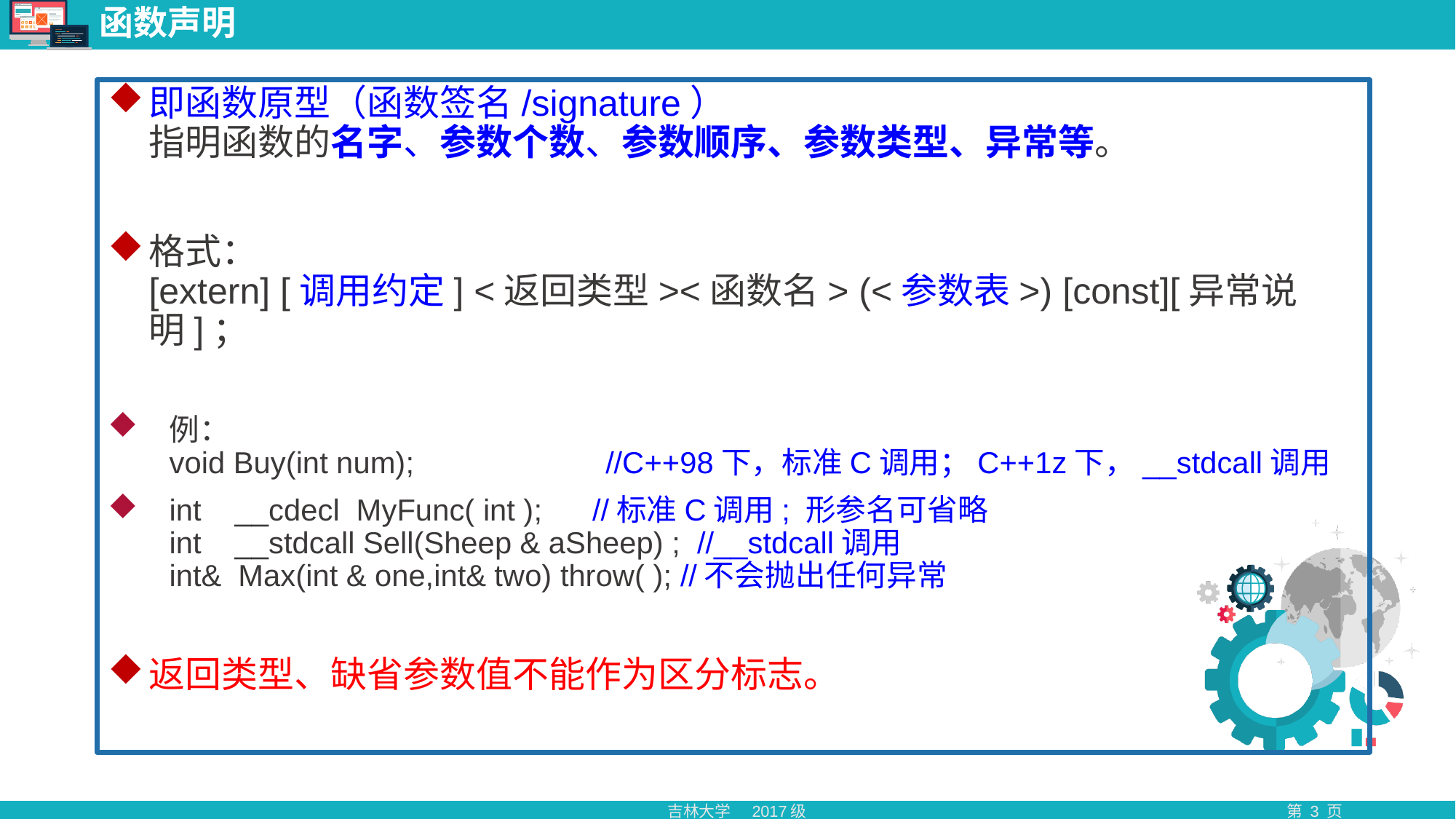

# 函数声明
即函数原型（函数签名/signature）
指明函数的名字、参数个数、参数顺序、参数类型、异常等。

格式：
[extern] [调用约定] <返回类型><函数名> (<参数表>) [const][异常说明]；

例：
void Buy(int num);	             //C++98下，标准C调用；C++1z下，__stdcall调用
int    __cdecl  MyFunc( int );      //标准C调用; 形参名可省略
int    __stdcall Sell(Sheep & aSheep) ;  //__stdcall调用
int&  Max(int & one,int& two) throw( ); //不会抛出任何异常

返回类型、缺省参数值不能作为区分标志。